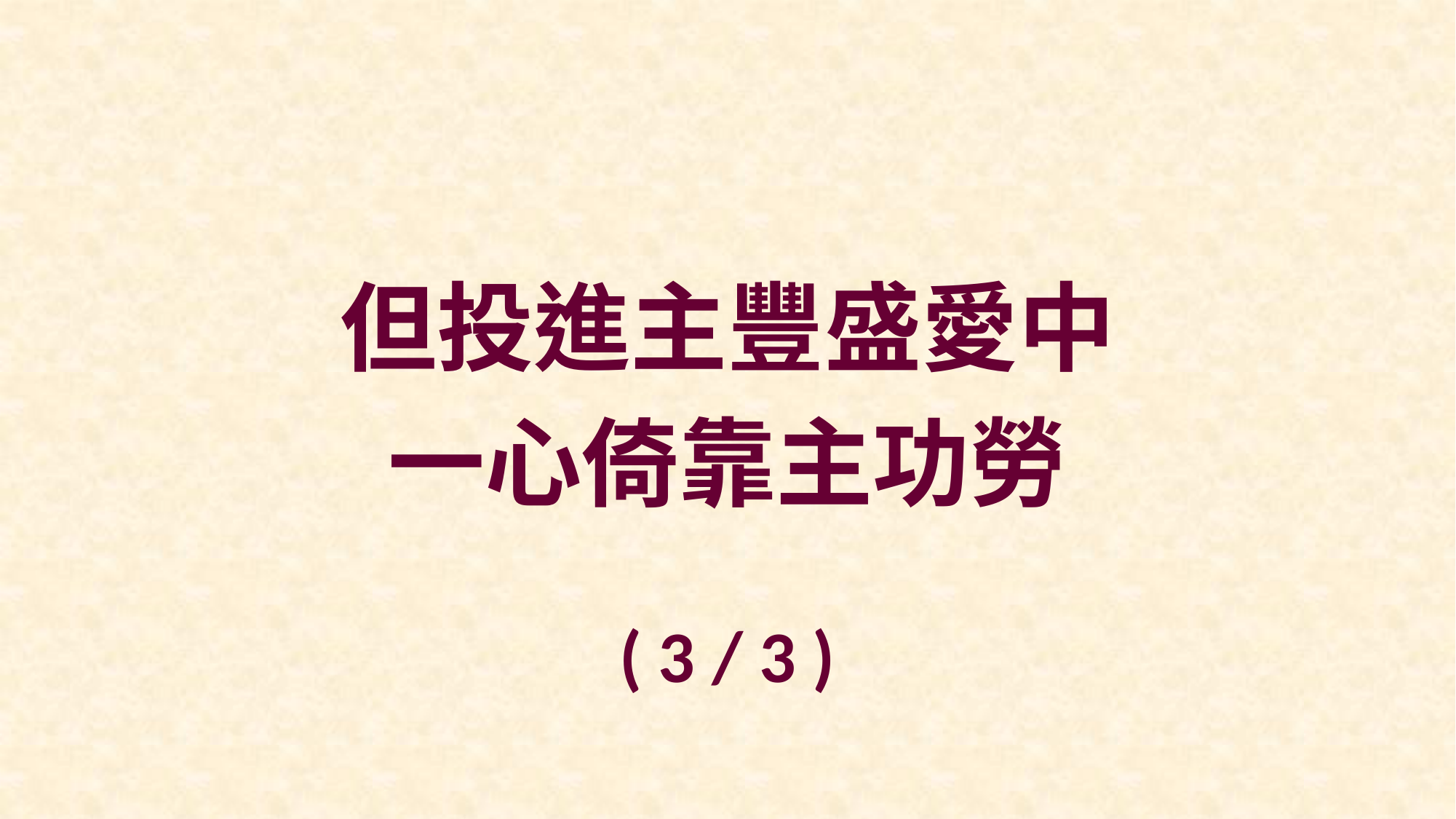

但投進主豐盛愛中
一心倚靠主功勞
( 3 / 3 )